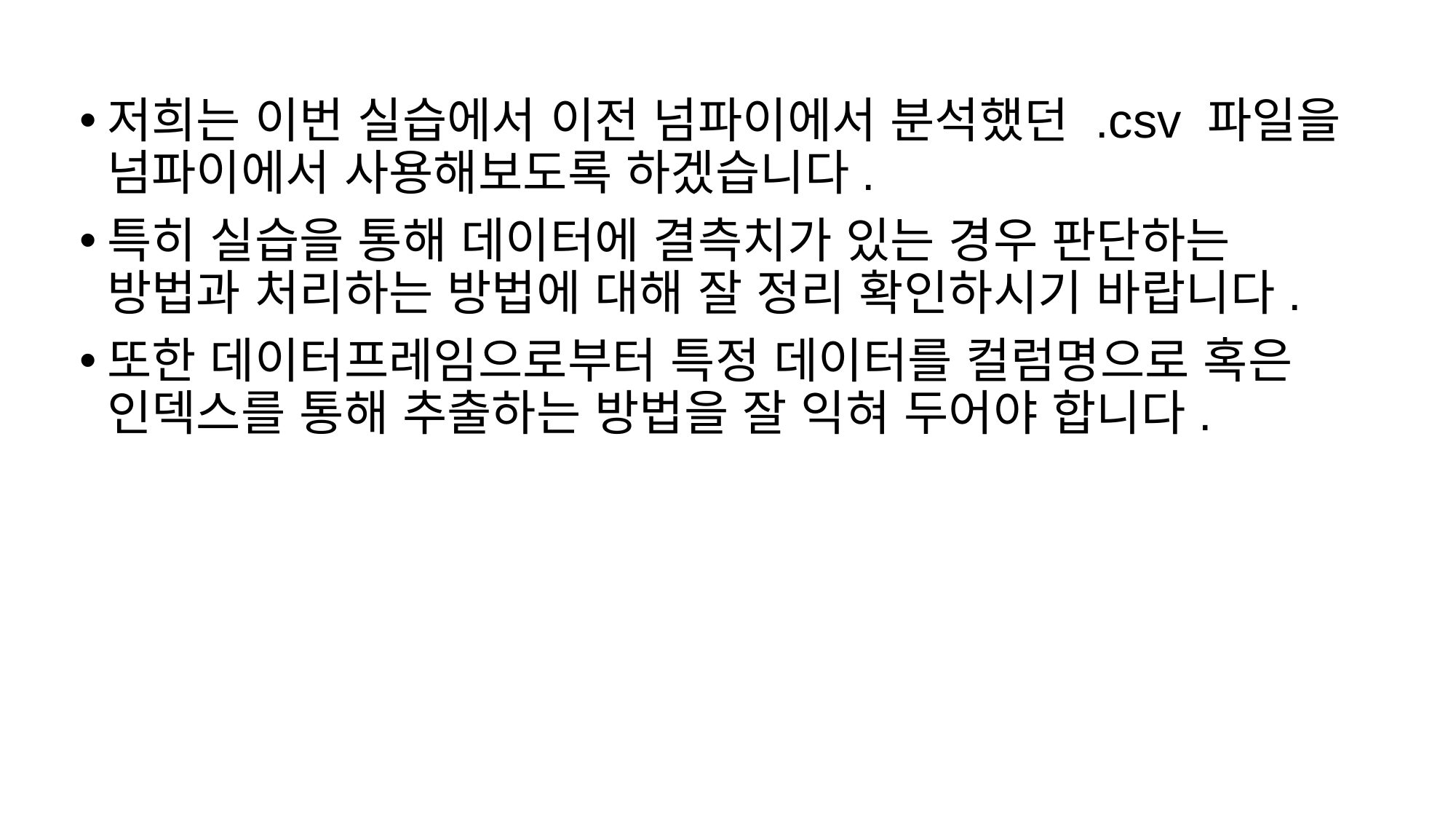

저희는 이번 실습에서 이전 넘파이에서 분석했던 .csv 파일을 넘파이에서 사용해보도록 하겠습니다.
특히 실습을 통해 데이터에 결측치가 있는 경우 판단하는 방법과 처리하는 방법에 대해 잘 정리 확인하시기 바랍니다.
또한 데이터프레임으로부터 특정 데이터를 컬럼명으로 혹은 인덱스를 통해 추출하는 방법을 잘 익혀 두어야 합니다.